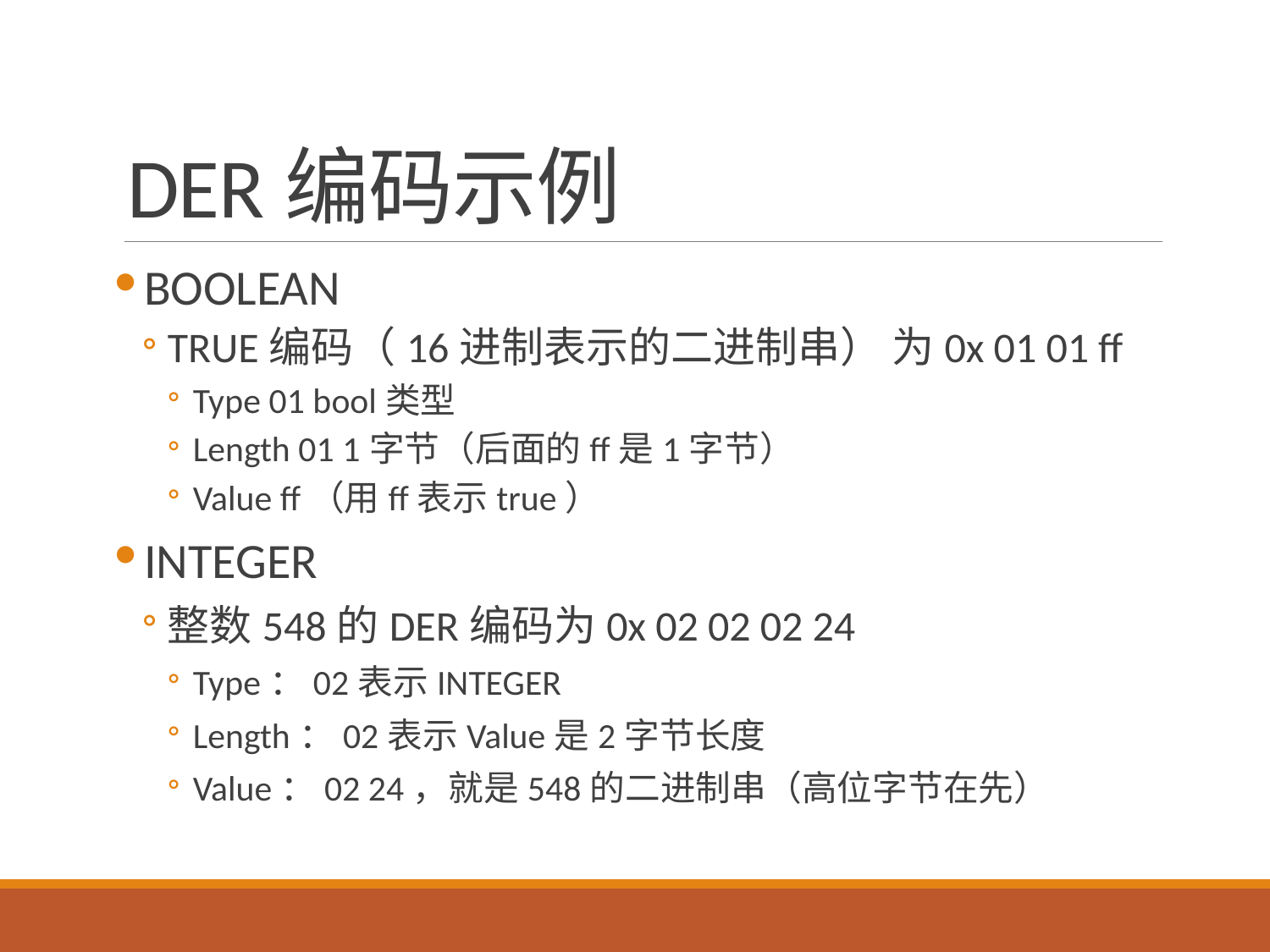

# DER编码示例
BOOLEAN
TRUE编码（16进制表示的二进制串） 为0x 01 01 ff
Type 01 bool类型
Length 01 1字节（后面的ff是1字节）
Value ff（用ff表示true）
INTEGER
整数548的DER编码为0x 02 02 02 24
Type：02表示INTEGER
Length：02表示Value是2字节长度
Value：02 24，就是548的二进制串（高位字节在先）
45